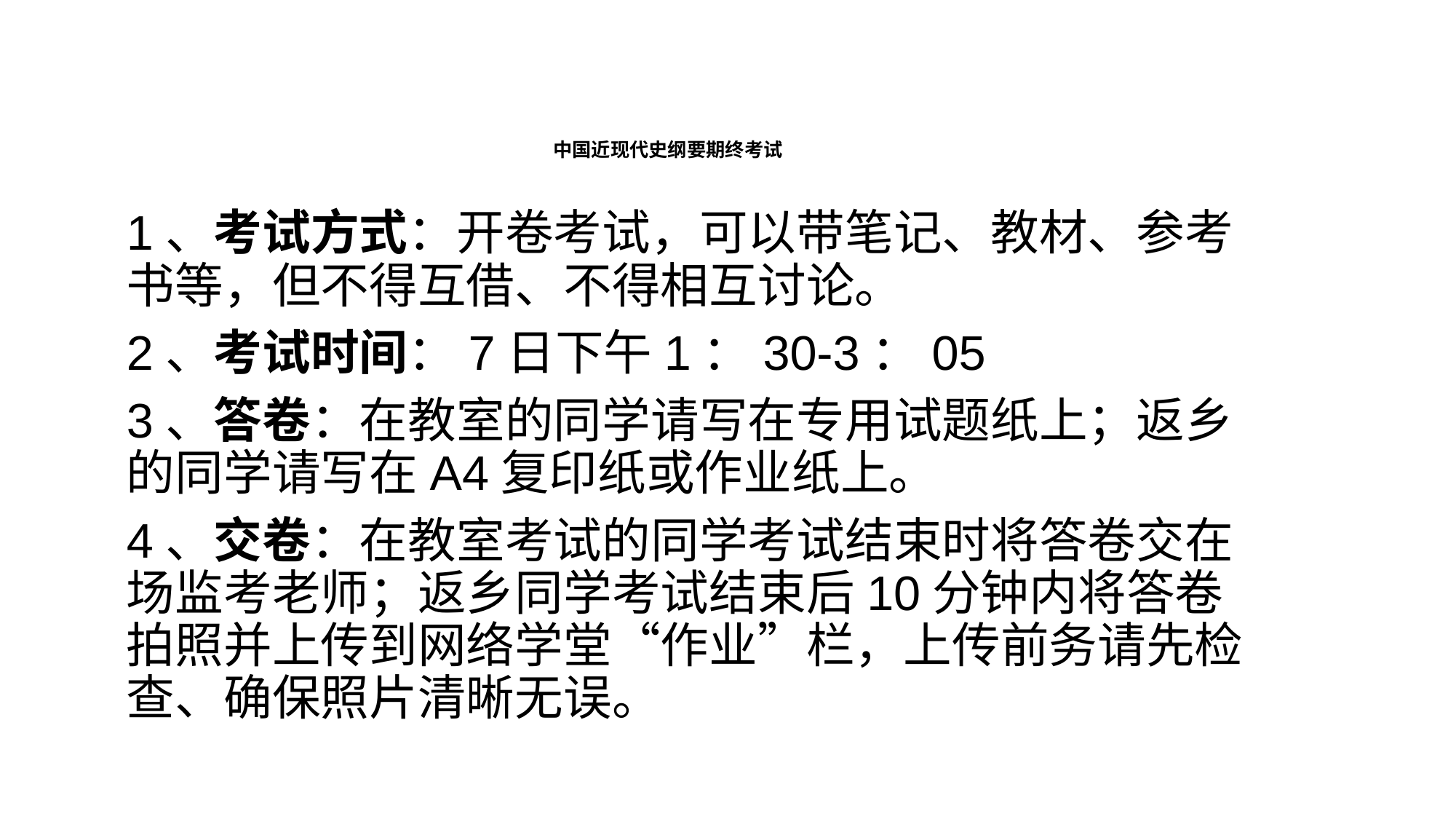

# 中国近现代史纲要期终考试
1、考试方式：开卷考试，可以带笔记、教材、参考书等，但不得互借、不得相互讨论。
2、考试时间：7日下午1：30-3：05
3、答卷：在教室的同学请写在专用试题纸上；返乡的同学请写在A4复印纸或作业纸上。
4、交卷：在教室考试的同学考试结束时将答卷交在场监考老师；返乡同学考试结束后10分钟内将答卷拍照并上传到网络学堂“作业”栏，上传前务请先检查、确保照片清晰无误。